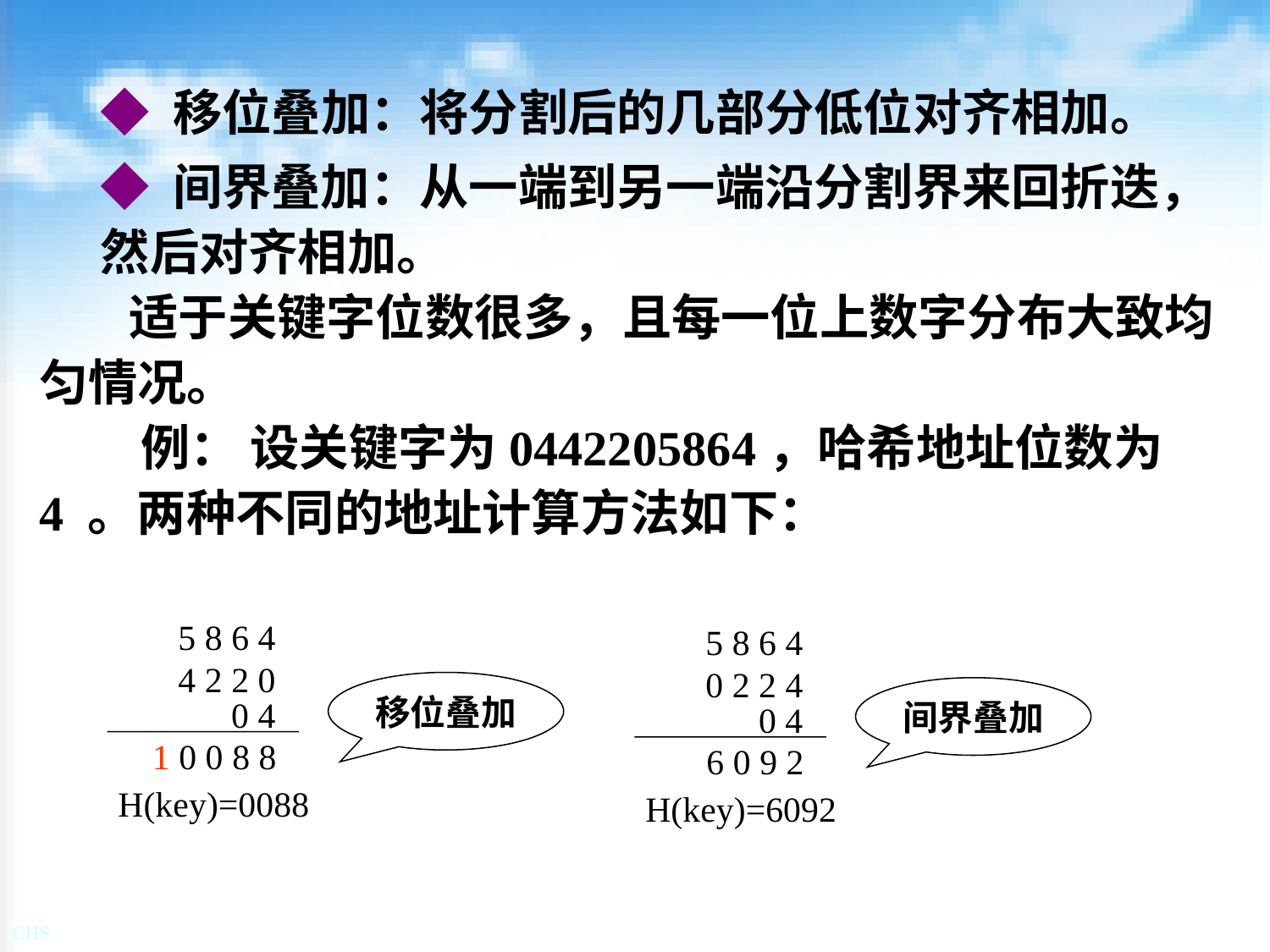

◆ 移位叠加：将分割后的几部分低位对齐相加。
◆ 间界叠加：从一端到另一端沿分割界来回折迭，然后对齐相加。
       适于关键字位数很多，且每一位上数字分布大致均匀情况。
        例： 设关键字为0442205864，哈希地址位数为4 。两种不同的地址计算方法如下：
5 8 6 4
4 2 2 0
移位叠加
0 4
1 0 0 8 8

H(key)=0088
5 8 6 4
0 2 2 4
间界叠加
0 4
   6 0 9 2

H(key)=6092